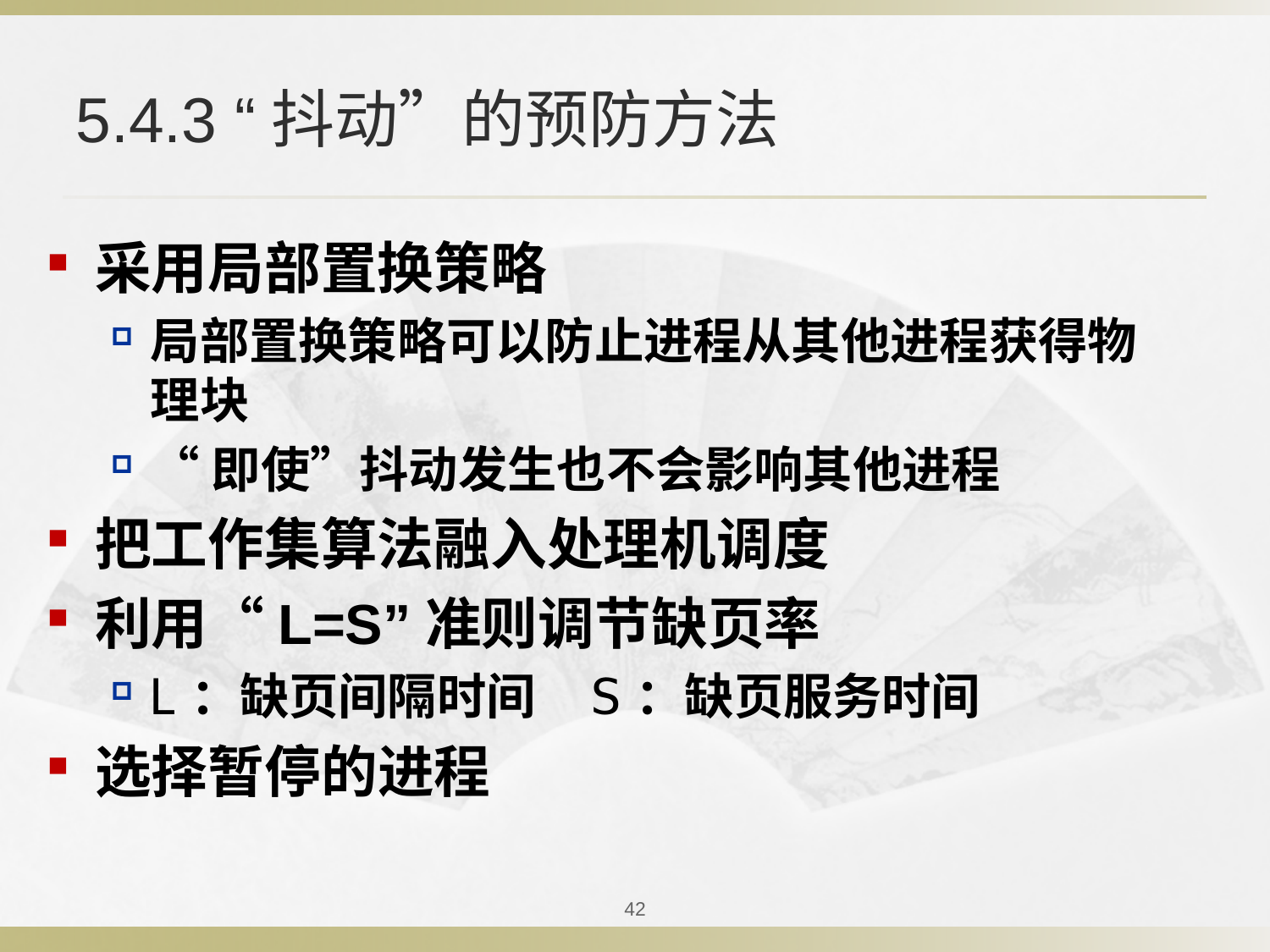

# 5.4.3 “抖动”的预防方法
采用局部置换策略
局部置换策略可以防止进程从其他进程获得物理块
“即使”抖动发生也不会影响其他进程
把工作集算法融入处理机调度
利用“L=S”准则调节缺页率
L：缺页间隔时间    S：缺页服务时间
选择暂停的进程
42